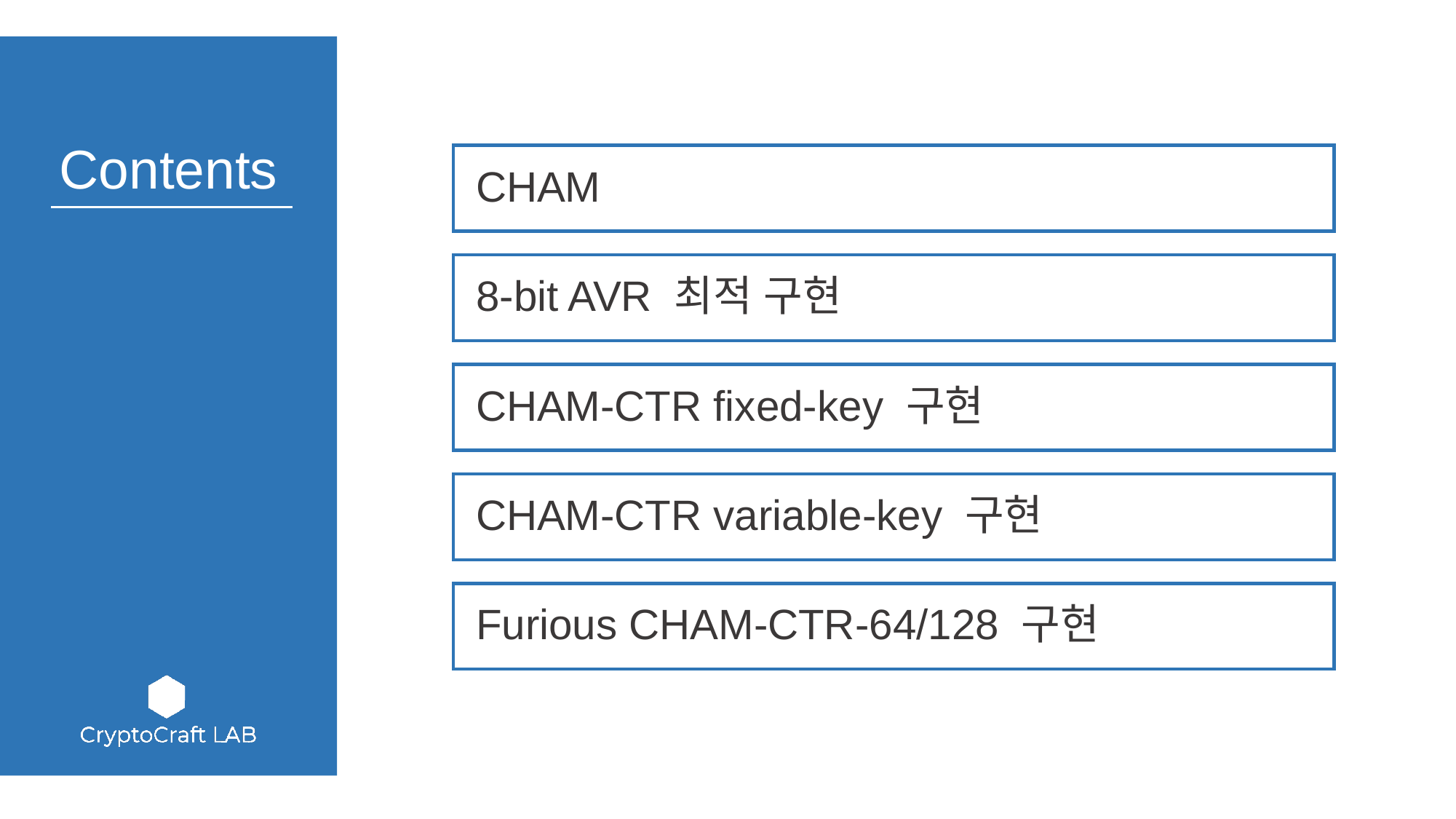

CHAM
 8-bit AVR 최적 구현
 CHAM-CTR fixed-key 구현
 CHAM-CTR variable-key 구현
 Furious CHAM-CTR-64/128 구현